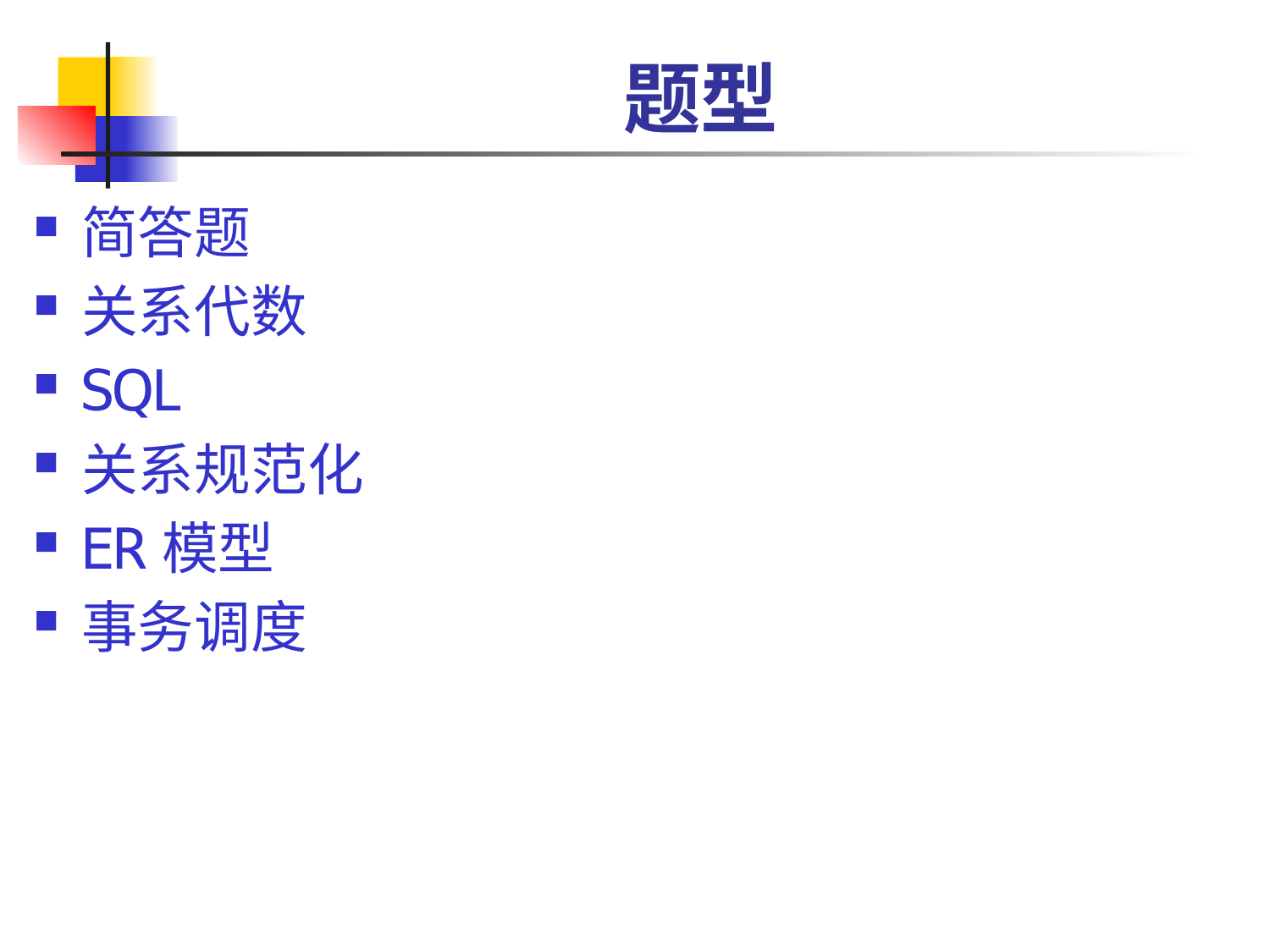

# 题型
简答题
关系代数
SQL
关系规范化
ER模型
事务调度